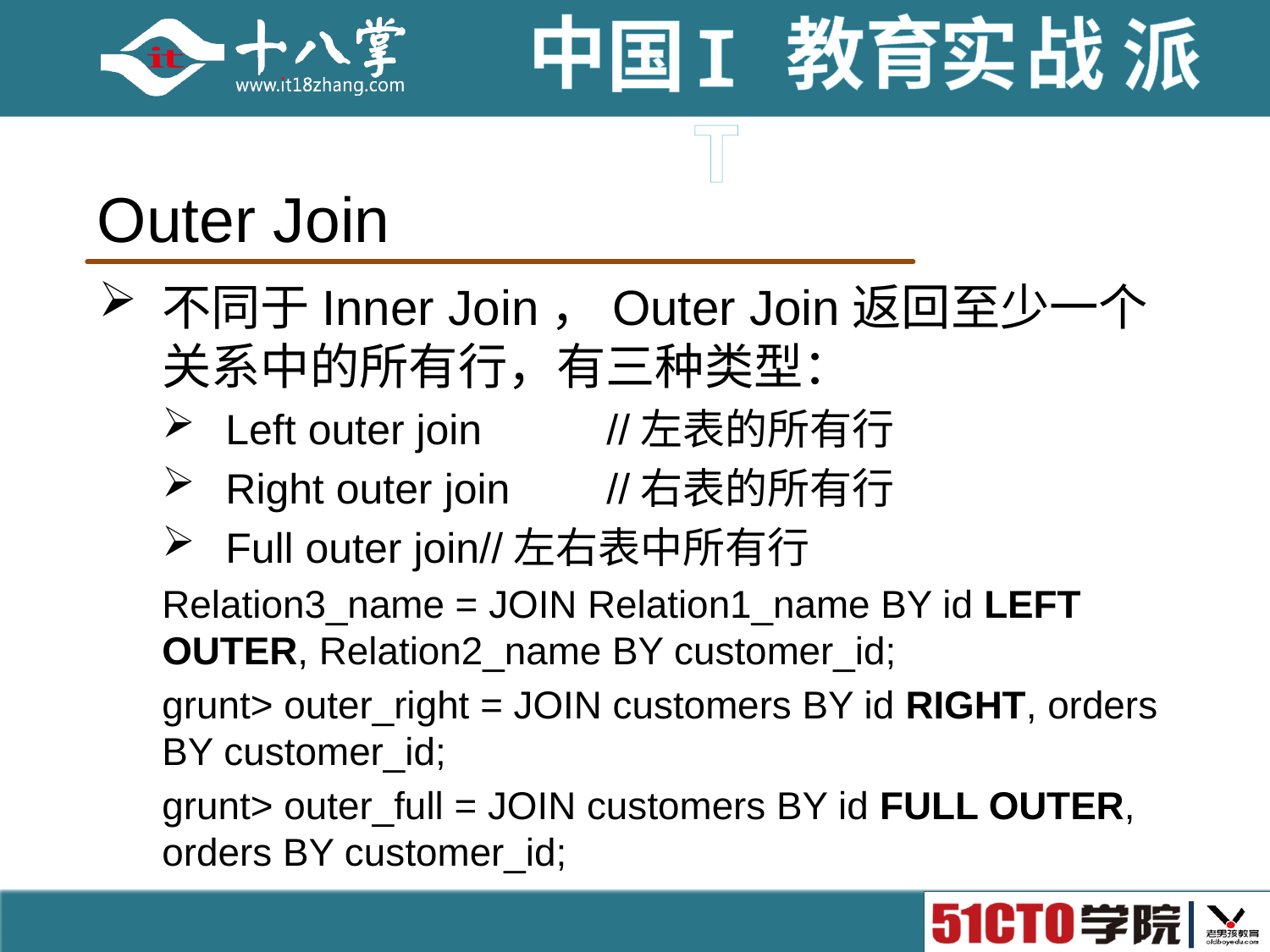

# Outer Join
不同于Inner Join，Outer Join返回至少一个关系中的所有行，有三种类型：
Left outer join	//左表的所有行
Right outer join	//右表的所有行
Full outer join	//左右表中所有行
Relation3_name = JOIN Relation1_name BY id LEFT OUTER, Relation2_name BY customer_id;
grunt> outer_right = JOIN customers BY id RIGHT, orders BY customer_id;
grunt> outer_full = JOIN customers BY id FULL OUTER, orders BY customer_id;